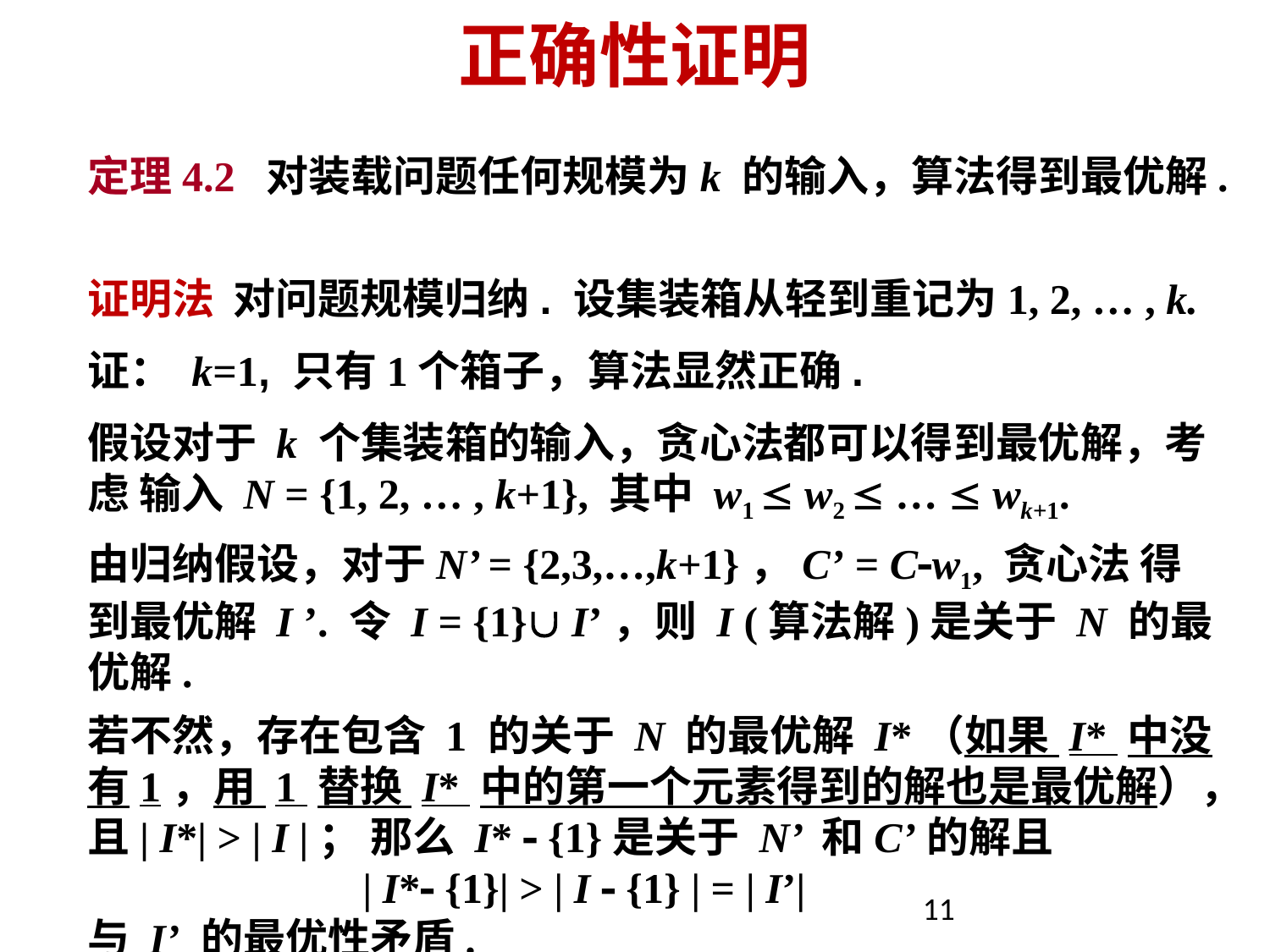

# 正确性证明
定理4.2  对装载问题任何规模为k 的输入，算法得到最优解.
证明法  对问题规模归纳. 设集装箱从轻到重记为1, 2, … , k.
证： k=1, 只有1个箱子，算法显然正确.
假设对于 k 个集装箱的输入，贪心法都可以得到最优解，考虑 输入 N = {1, 2, … , k+1}, 其中 w1 ≤ w2 ≤ … ≤ wk+1.
由归纳假设，对于N’ = {2,3,…,k+1}，C’ = C−w1, 贪心法 得到最优解 I ’. 令 I = {1}∪ I’，则 I (算法解)是关于 N 的最优解.
若不然，存在包含 1 的关于 N 的最优解 I*（如果 I* 中没有1，用 1 替换 I* 中的第一个元素得到的解也是最优解），且| I*| > | I |； 那么 I* − {1}是关于 N’ 和C’的解且
                          | I*− {1}| > | I − {1} | = | I’|
与 I’ 的最优性矛盾.
11